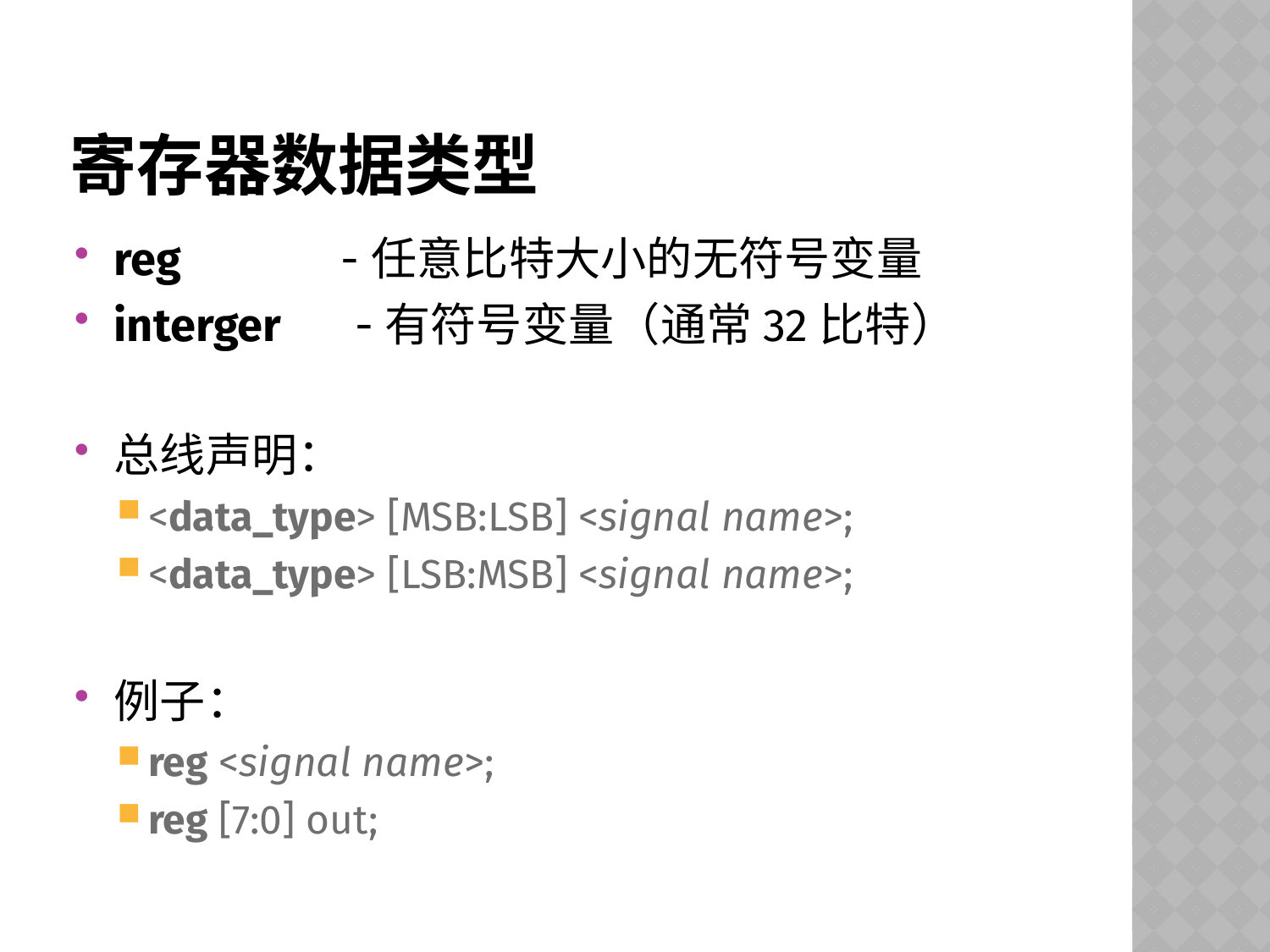

# 寄存器数据类型
reg             -任意比特大小的无符号变量
interger      -有符号变量（通常32比特）

总线声明：
<data_type> [MSB:LSB] <signal name>;
<data_type> [LSB:MSB] <signal name>;

例子：
reg <signal name>;
reg [7:0] out;